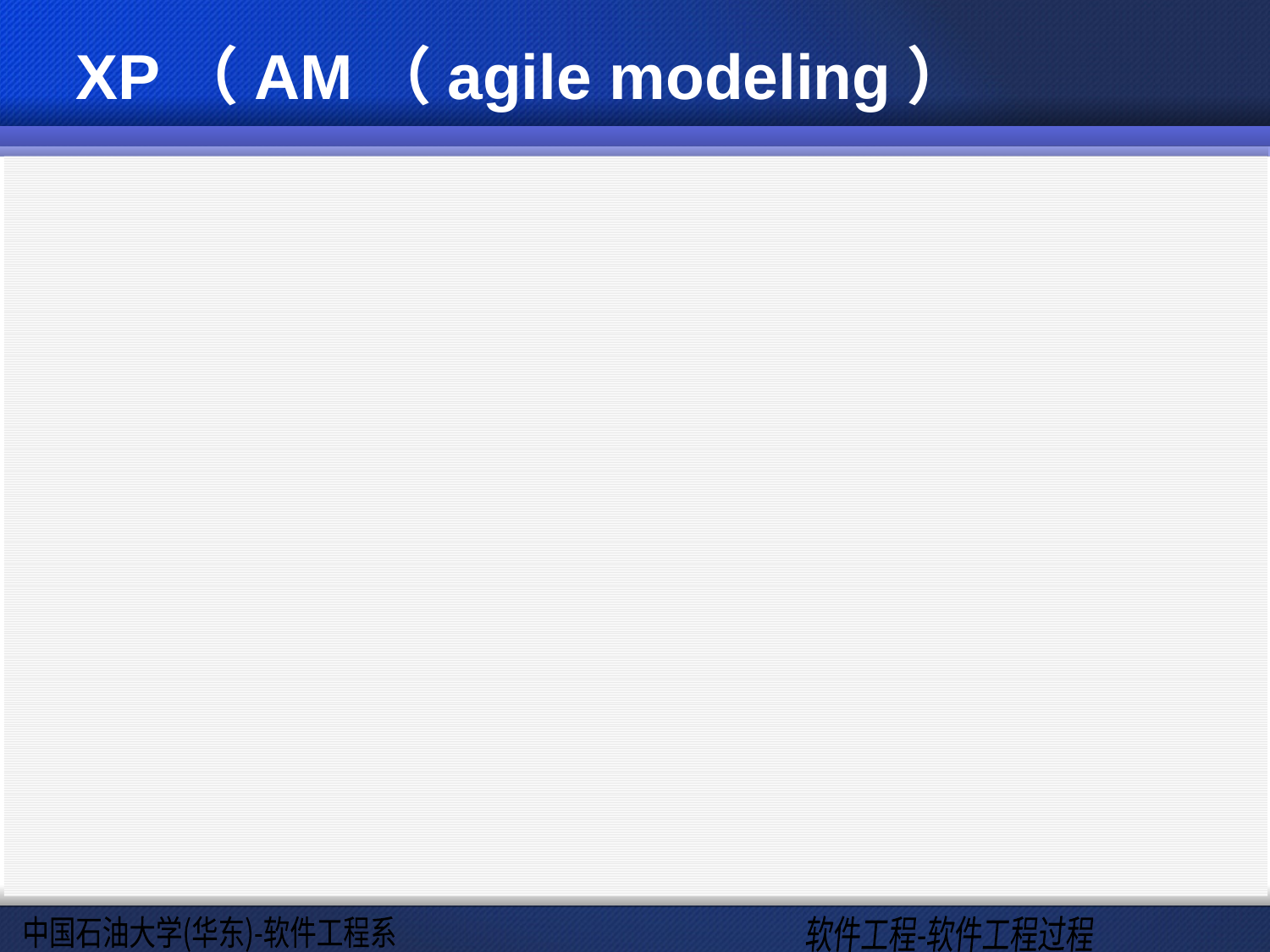

# XP（AM（agile modeling）
AM是一种最近10年才出现的软件思想
AM是一种轻方法论
XP（极限编程）就是一种AM的具体实现